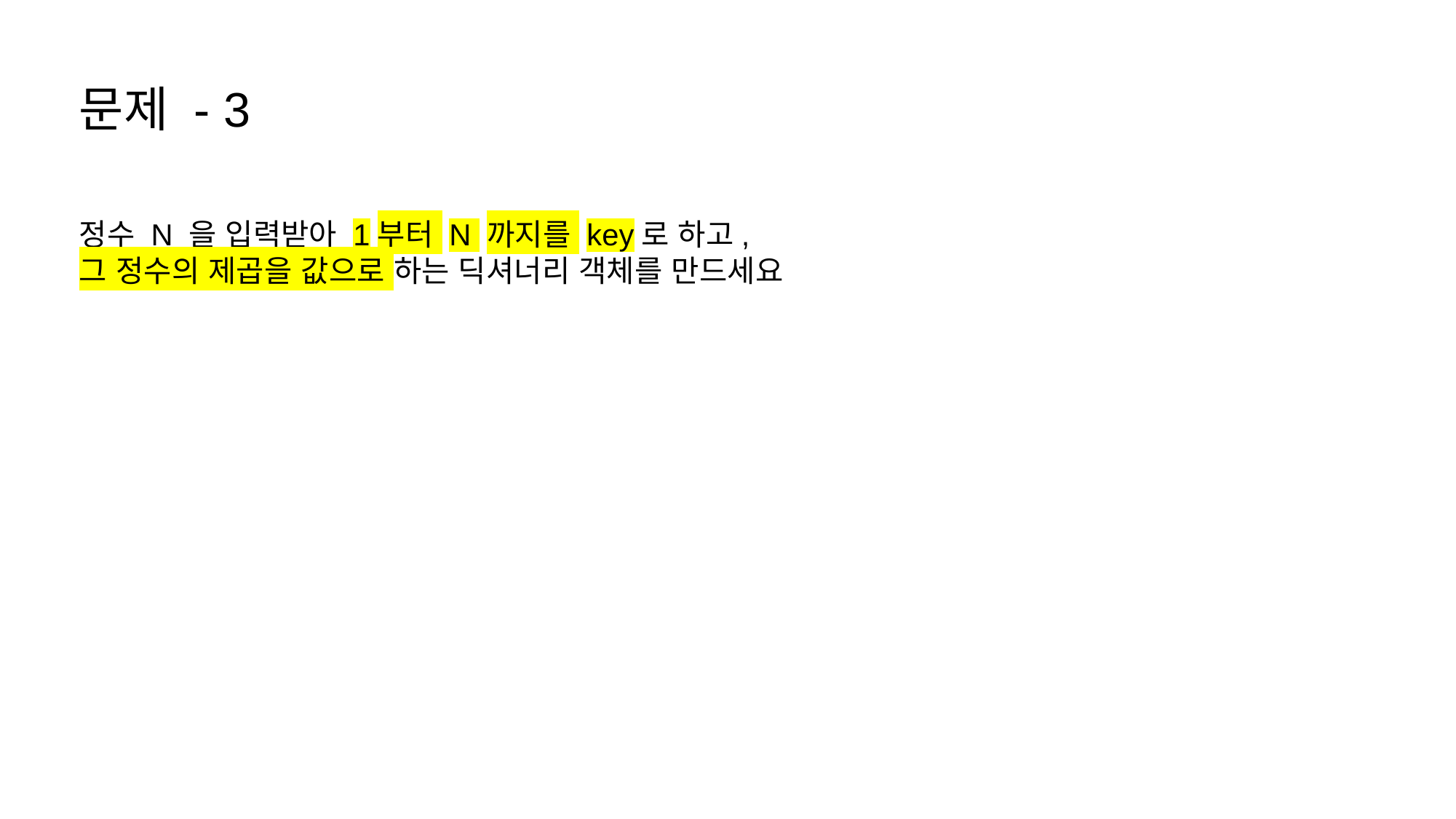

문제 - 3
정수 N 을 입력받아 1부터 N 까지를 key로 하고,
그 정수의 제곱을 값으로 하는 딕셔너리 객체를 만드세요